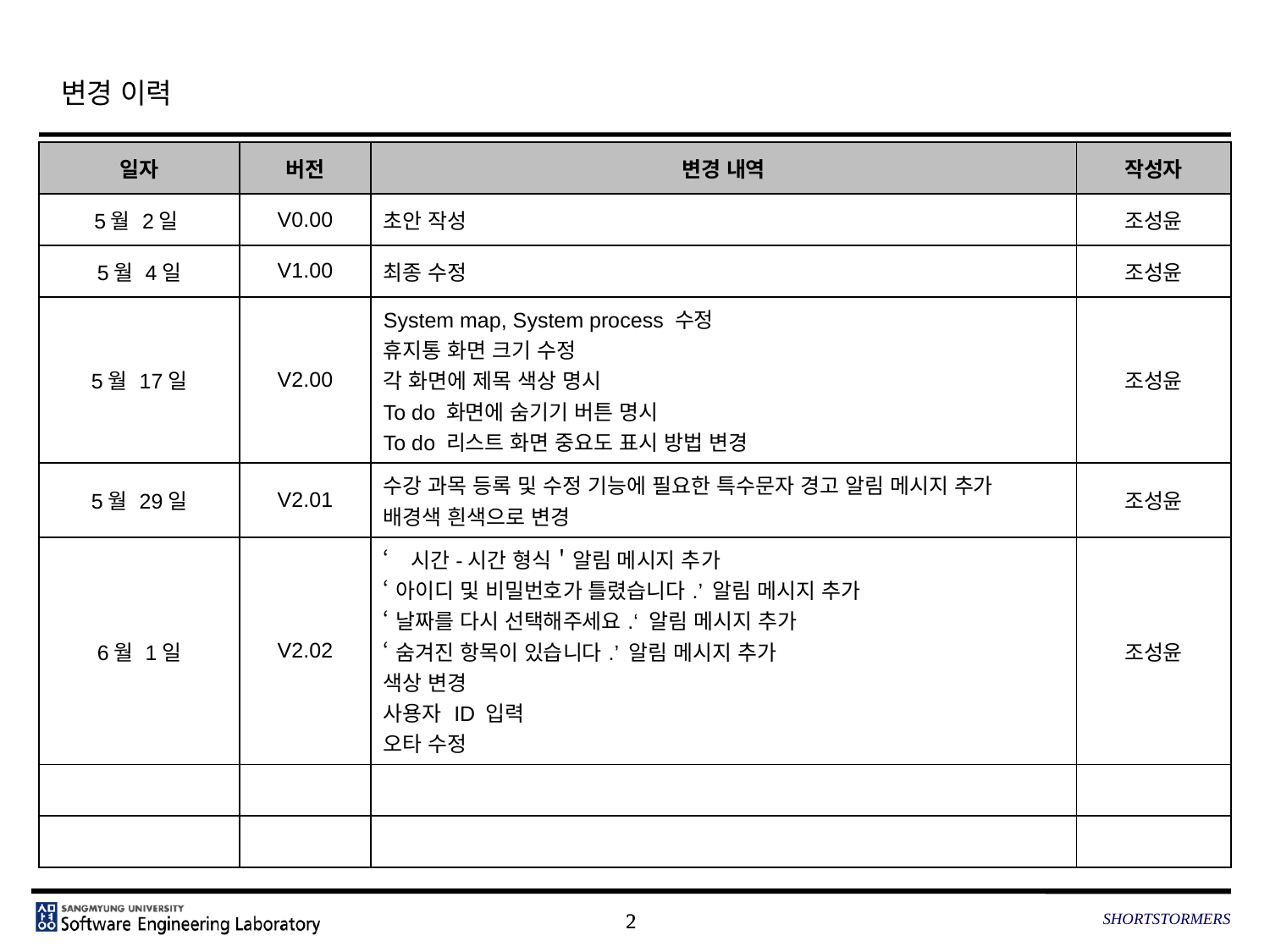

# 변경 이력
| 일자 | 버전 | 변경 내역 | 작성자 |
| --- | --- | --- | --- |
| 5월 2일 | V0.00 | 초안 작성 | 조성윤 |
| 5월 4일 | V1.00 | 최종 수정 | 조성윤 |
| 5월 17일 | V2.00 | System map, System process 수정 휴지통 화면 크기 수정 각 화면에 제목 색상 명시 To do 화면에 숨기기 버튼 명시 To do 리스트 화면 중요도 표시 방법 변경 | 조성윤 |
| 5월 29일 | V2.01 | 수강 과목 등록 및 수정 기능에 필요한 특수문자 경고 알림 메시지 추가 배경색 흰색으로 변경 | 조성윤 |
| 6월 1일 | V2.02 | ‘시간-시간 형식＇알림 메시지 추가 ‘아이디 및 비밀번호가 틀렸습니다.’ 알림 메시지 추가 ‘날짜를 다시 선택해주세요.‘ 알림 메시지 추가 ‘숨겨진 항목이 있습니다.’ 알림 메시지 추가 색상 변경 사용자 ID 입력 오타 수정 | 조성윤 |
|  |  |  |  |
|  |  |  |  |
SHORTSTORMERS